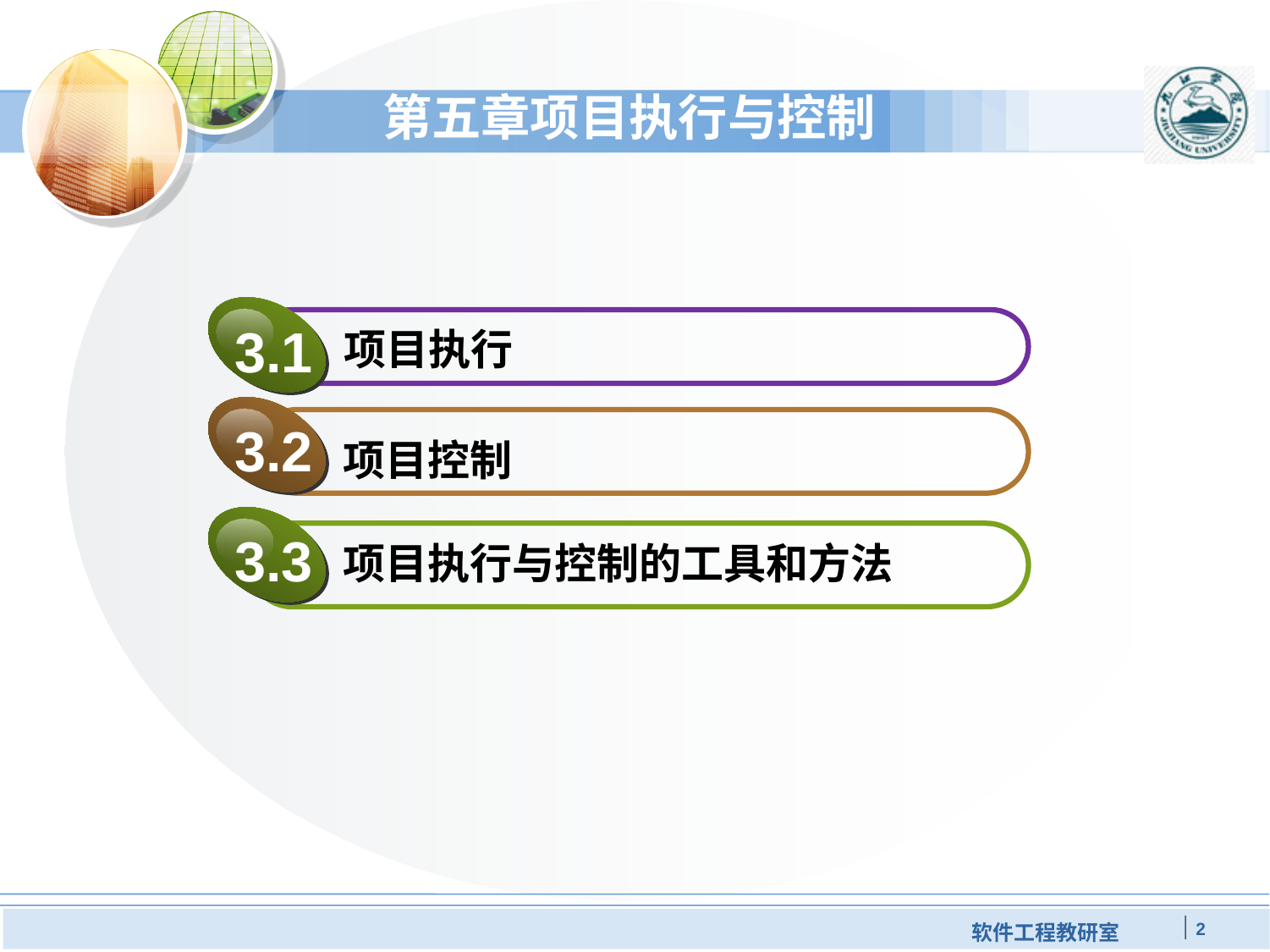

# 第五章项目执行与控制

项目执行
3.1

3.2

项目控制

3.3

项目执行与控制的工具和方法